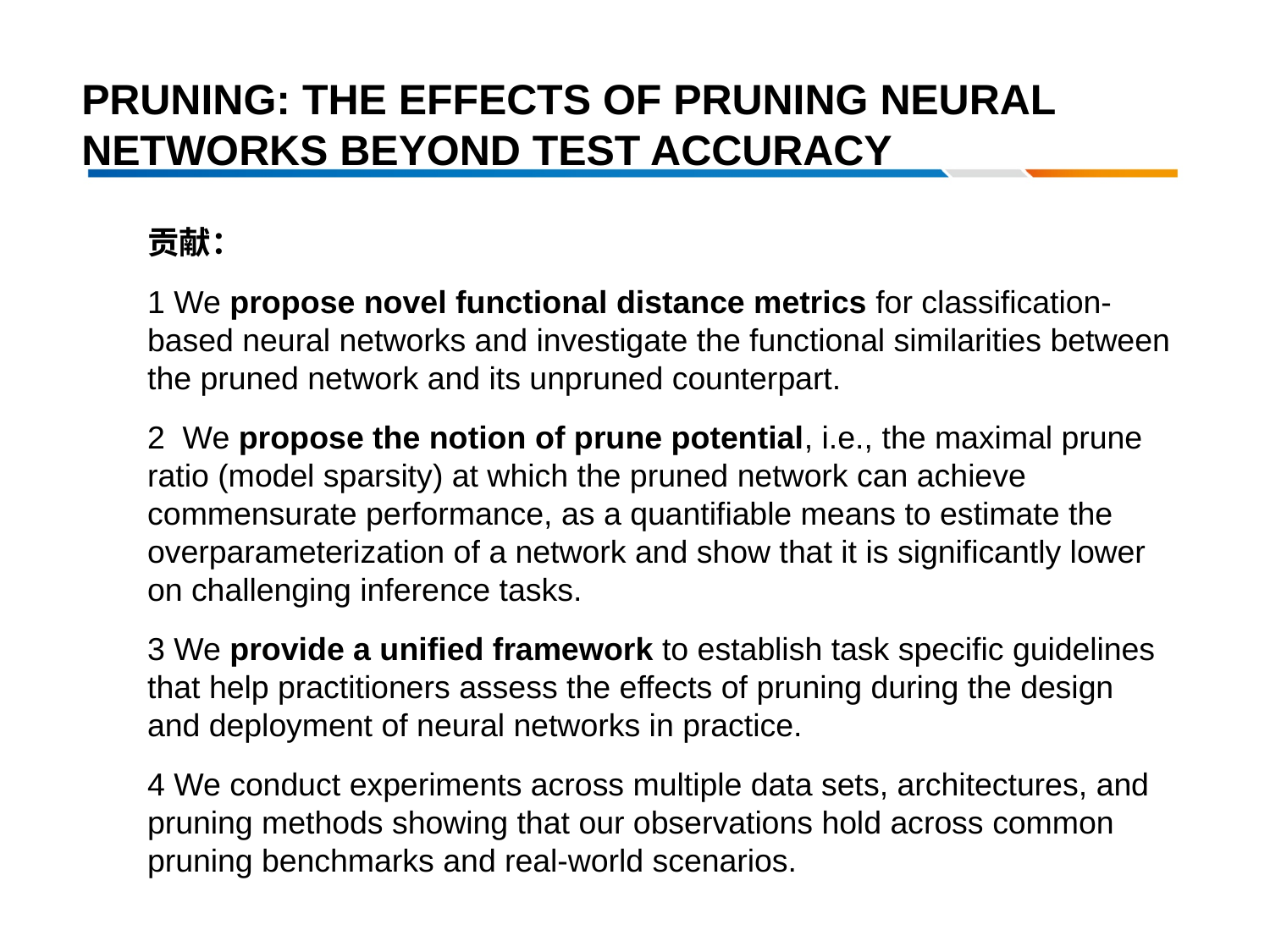

# PRUNING: THE EFFECTS OF PRUNING NEURAL NETWORKS BEYOND TEST ACCURACY
贡献：
1 We propose novel functional distance metrics for classification-based neural networks and investigate the functional similarities between the pruned network and its unpruned counterpart.
2  We propose the notion of prune potential, i.e., the maximal prune ratio (model sparsity) at which the pruned network can achieve commensurate performance, as a quantifiable means to estimate the overparameterization of a network and show that it is significantly lower on challenging inference tasks.
3 We provide a unified framework to establish task specific guidelines that help practitioners assess the effects of pruning during the design and deployment of neural networks in practice.
4 We conduct experiments across multiple data sets, architectures, and pruning methods showing that our observations hold across common pruning benchmarks and real-world scenarios.